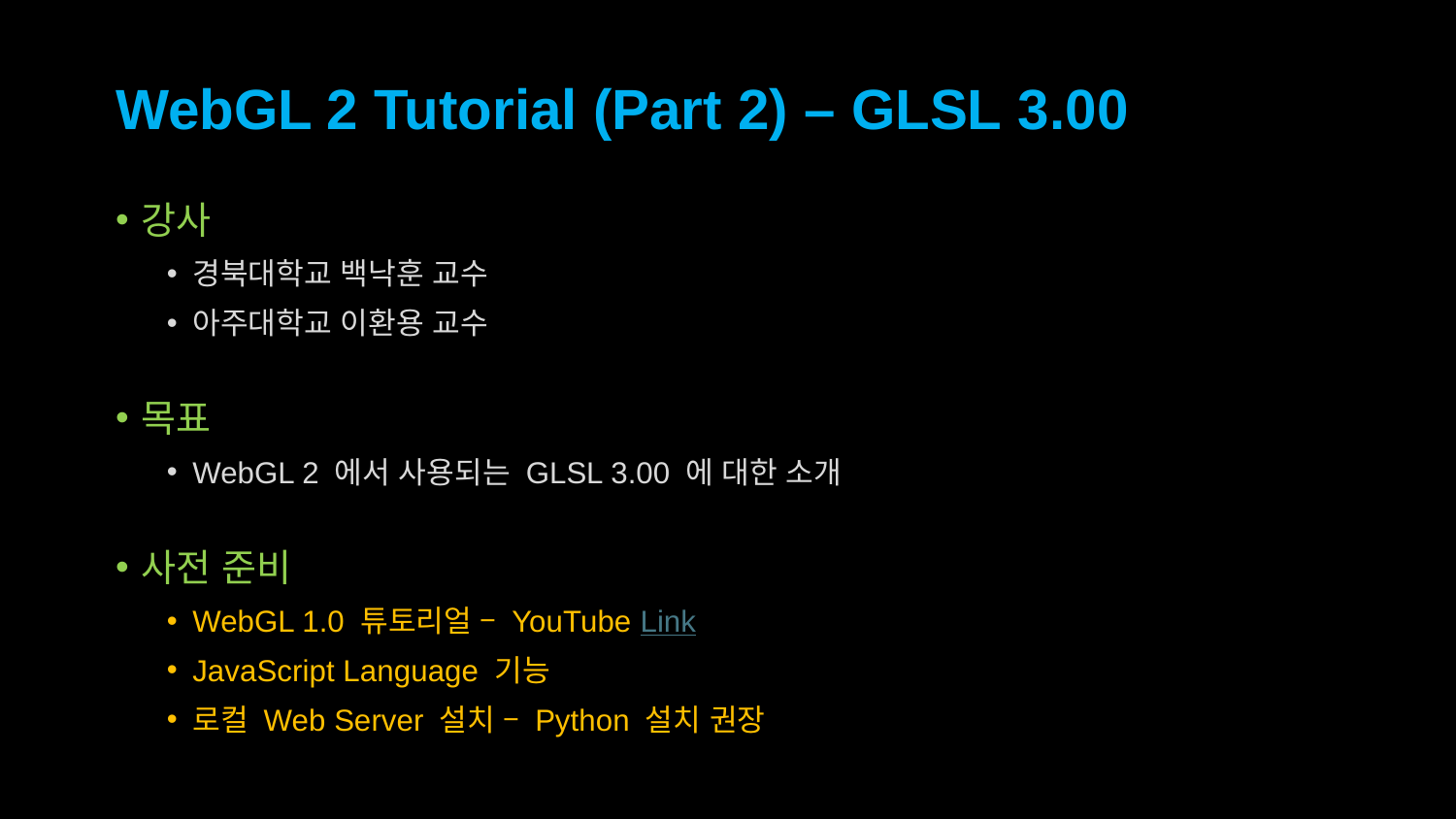

# WebGL 2 Tutorial (Part 2) – GLSL 3.00
강사
경북대학교 백낙훈 교수
아주대학교 이환용 교수
목표
WebGL 2 에서 사용되는 GLSL 3.00 에 대한 소개
사전 준비
WebGL 1.0 튜토리얼 – YouTube Link
JavaScript Language 기능
로컬 Web Server 설치 – Python 설치 권장